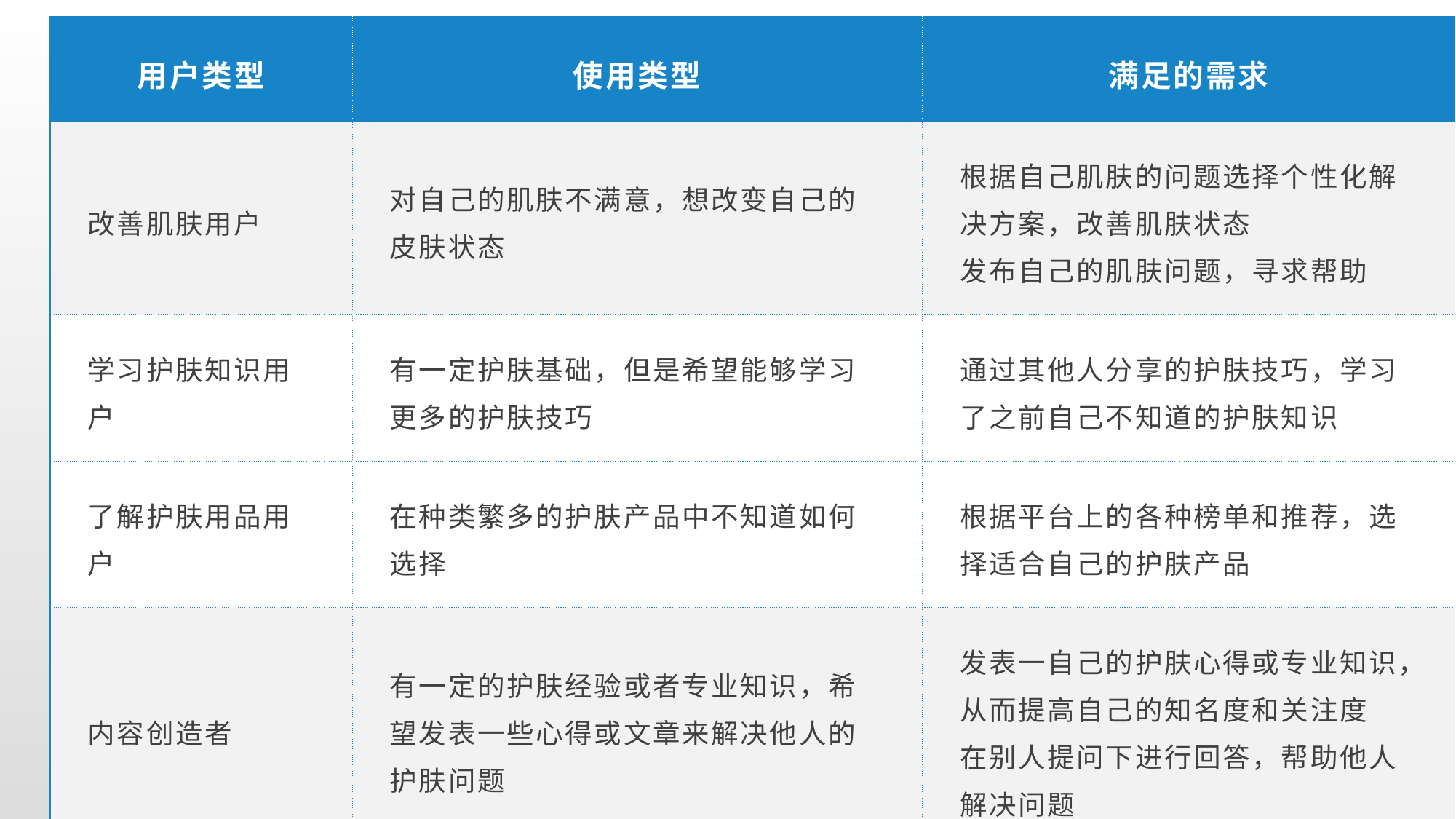

| 用户类型 | 使用类型 | 满足的需求 |
| --- | --- | --- |
| 改善肌肤用户 | 对自己的肌肤不满意，想改变自己的皮肤状态 | 根据自己肌肤的问题选择个性化解决方案，改善肌肤状态 发布自己的肌肤问题，寻求帮助 |
| 学习护肤知识用户 | 有一定护肤基础，但是希望能够学习更多的护肤技巧 | 通过其他人分享的护肤技巧，学习了之前自己不知道的护肤知识 |
| 了解护肤用品用户 | 在种类繁多的护肤产品中不知道如何选择 | 根据平台上的各种榜单和推荐，选择适合自己的护肤产品 |
| 内容创造者 | 有一定的护肤经验或者专业知识，希望发表一些心得或文章来解决他人的护肤问题 | 发表一自己的护肤心得或专业知识，从而提高自己的知名度和关注度 在别人提问下进行回答，帮助他人解决问题 |
| 护肤品牌或商家 | 借助这个平台推广和展示自己的产品 | 让更多的人了解产品，进而购买产品 |